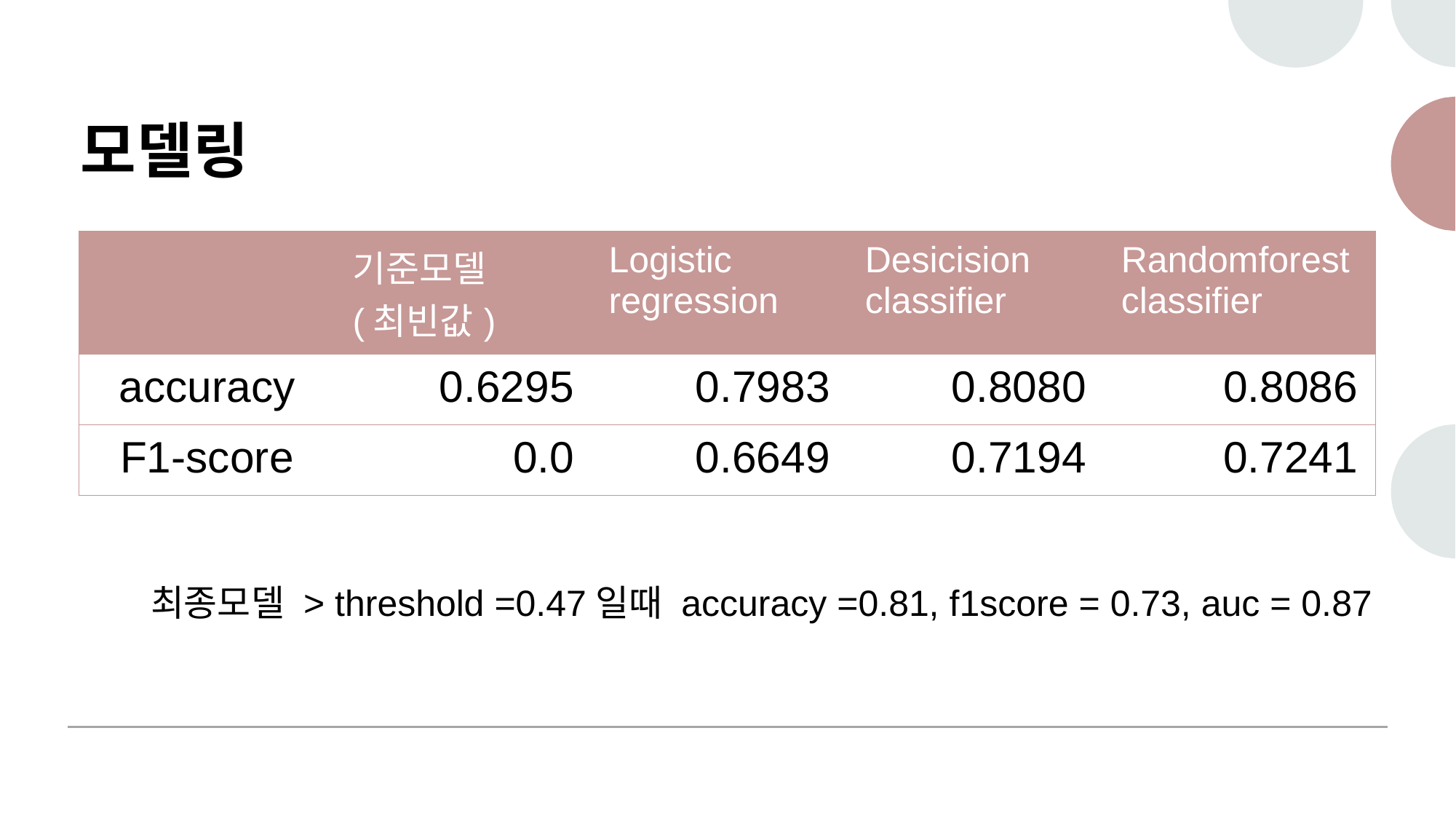

# 모델링
|  | 기준모델 (최빈값) | Logistic regression | Desicision classifier | Randomforest classifier |
| --- | --- | --- | --- | --- |
| accuracy | 0.6295 | 0.7983 | 0.8080 | 0.8086 |
| F1-score | 0.0 | 0.6649 | 0.7194 | 0.7241 |
최종모델 > threshold =0.47일때 accuracy =0.81, f1score = 0.73, auc = 0.87